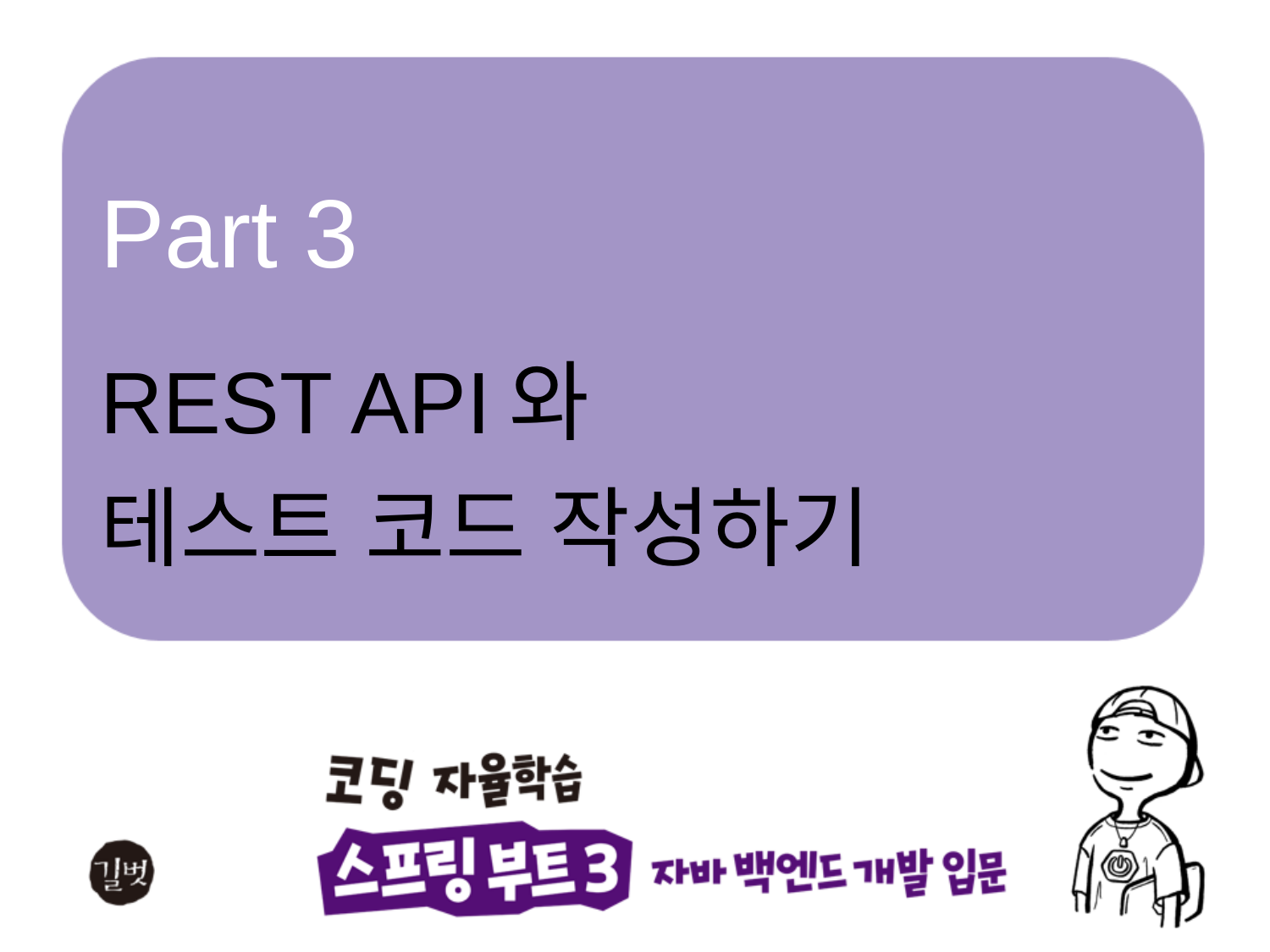

Part 3
# REST API와 테스트 코드 작성하기